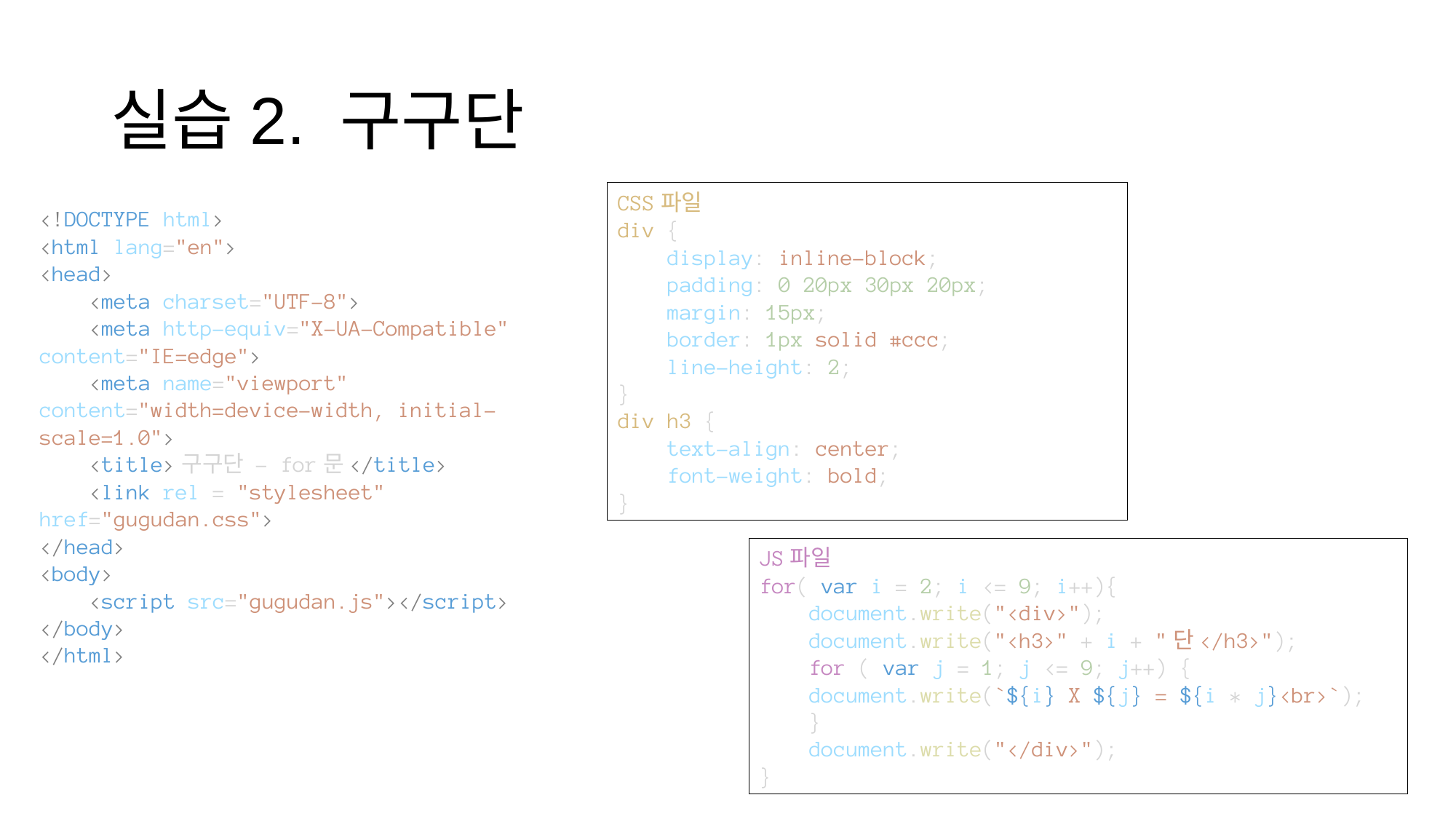

# 실습2. 구구단
CSS파일
div {
    display: inline-block;
    padding: 0 20px 30px 20px;
    margin: 15px;
    border: 1px solid #ccc;
    line-height: 2;
}
div h3 {
    text-align: center;
    font-weight: bold;
}
<!DOCTYPE html>
<html lang="en">
<head>
    <meta charset="UTF-8">
    <meta http-equiv="X-UA-Compatible" content="IE=edge">
    <meta name="viewport" content="width=device-width, initial-scale=1.0">
    <title>구구단 - for문</title>
    <link rel = "stylesheet" href="gugudan.css">
</head>
<body>
    <script src="gugudan.js"></script>
</body>
</html>
JS파일
for( var i = 2; i <= 9; i++){
    document.write("<div>");
    document.write("<h3>" + i + "단</h3>");
    for ( var j = 1; j <= 9; j++) {
    document.write(`${i} X ${j} = ${i * j}<br>`);
    }
    document.write("</div>");
}